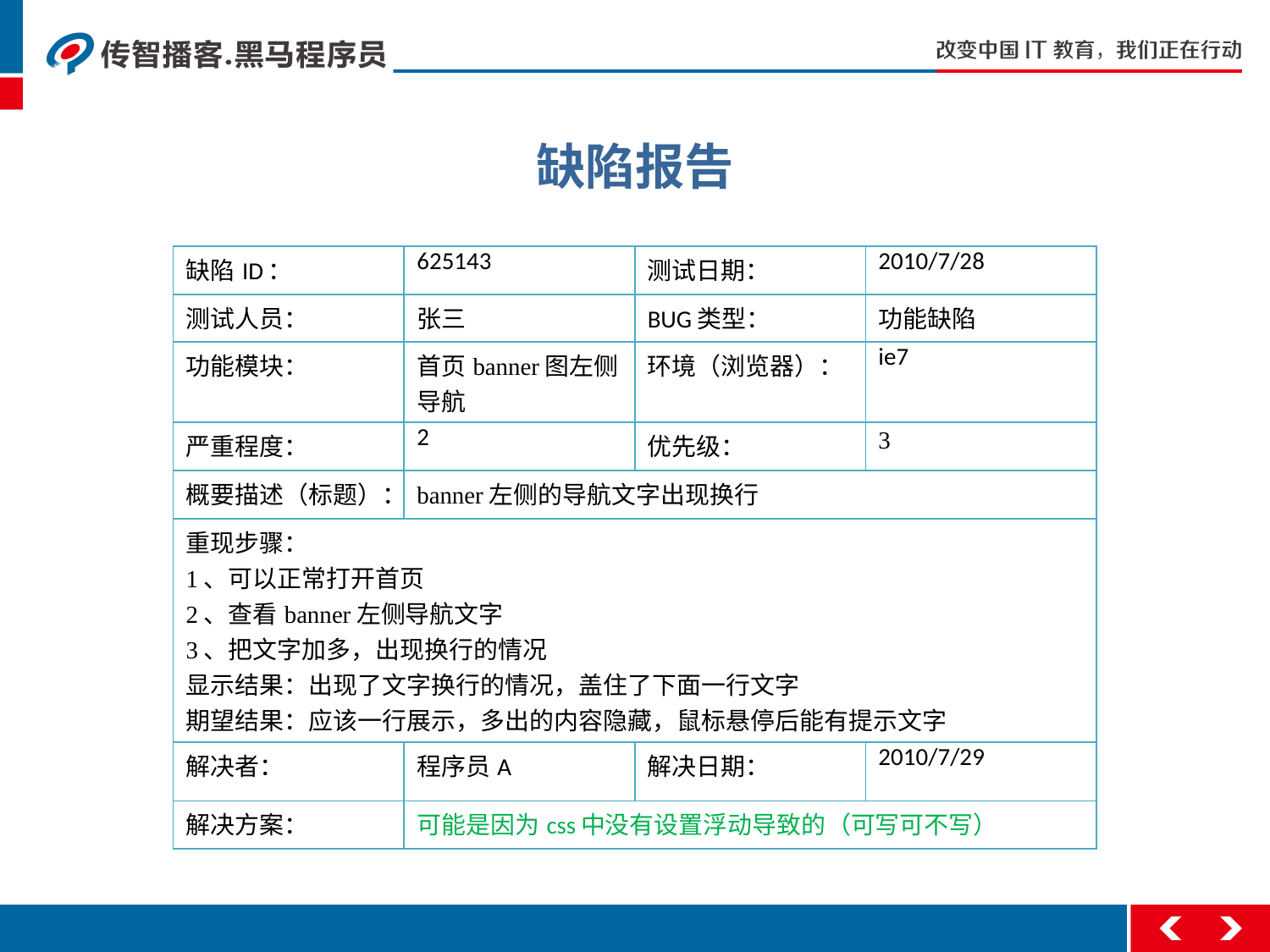

# 缺陷报告
| 缺陷ID： | 625143 | 测试日期： | 2010/7/28 |
| --- | --- | --- | --- |
| 测试人员： | 张三 | BUG类型： | 功能缺陷 |
| 功能模块： | 首页banner图左侧导航 | 环境（浏览器）： | ie7 |
| 严重程度： | 2 | 优先级： | 3 |
| 概要描述（标题）： | banner左侧的导航文字出现换行 |  |  |
| 重现步骤： 1、可以正常打开首页 2、查看banner左侧导航文字 3、把文字加多，出现换行的情况 显示结果：出现了文字换行的情况，盖住了下面一行文字 期望结果：应该一行展示，多出的内容隐藏，鼠标悬停后能有提示文字 |  |  |  |
| 解决者： | 程序员A | 解决日期： | 2010/7/29 |
| 解决方案： | 可能是因为css中没有设置浮动导致的（可写可不写） |  |  |